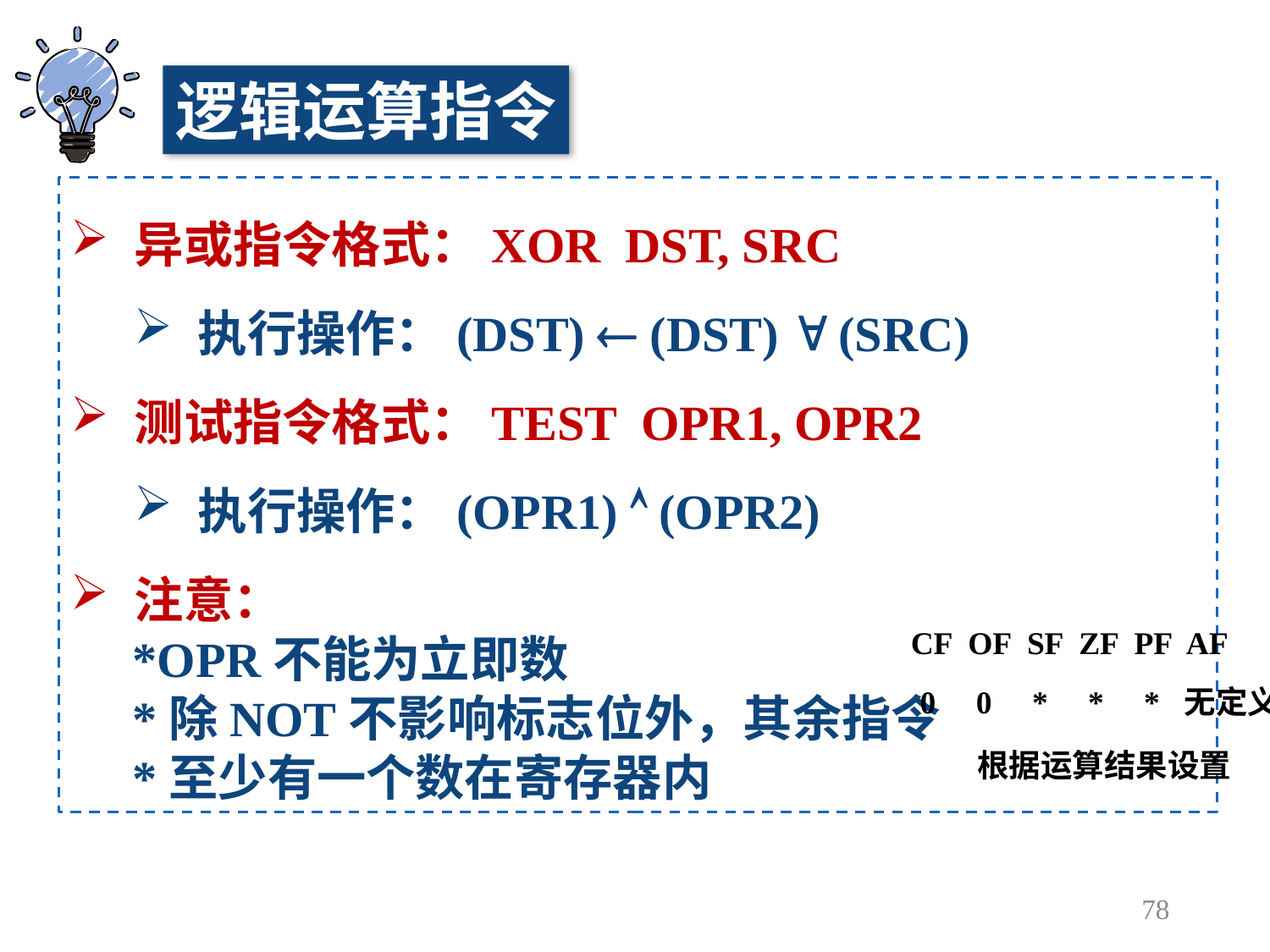

逻辑运算指令
异或指令格式：XOR  DST, SRC
执行操作：(DST) ← (DST) ∀ (SRC)
测试指令格式：TEST  OPR1, OPR2
执行操作：(OPR1) ∧ (OPR2)
注意：
     *OPR不能为立即数
     *除NOT不影响标志位外，其余指令
     *至少有一个数在寄存器内
CF  OF  SF  ZF  PF  AF
0     0     *     *     *  无定义
 根据运算结果设置
78